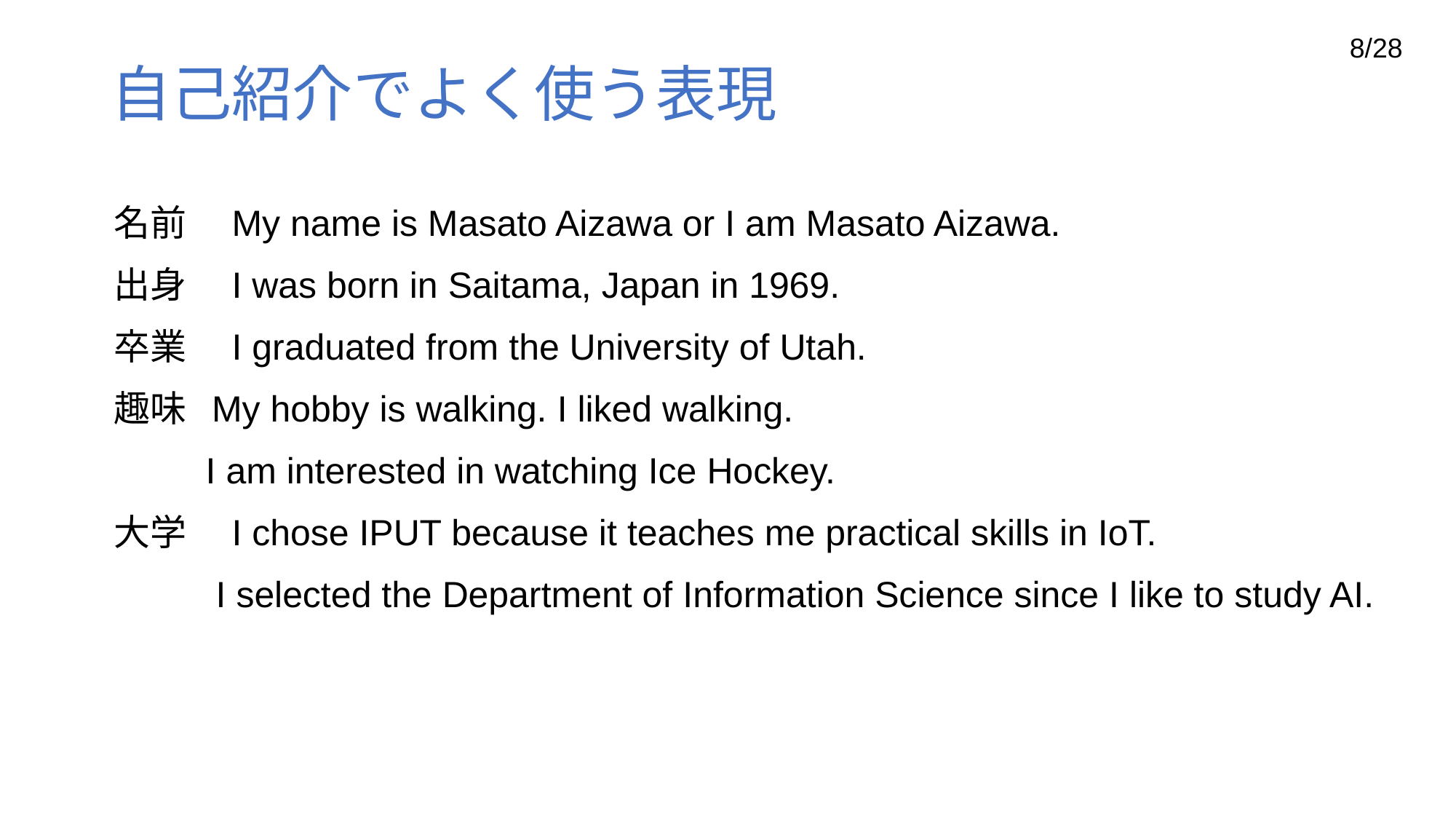

8/28
# 自己紹介でよく使う表現
名前　My name is Masato Aizawa or I am Masato Aizawa.
出身　I was born in Saitama, Japan in 1969.
卒業　I graduated from the University of Utah.
趣味  My hobby is walking. I liked walking.
         I am interested in watching Ice Hockey.
大学　I chose IPUT because it teaches me practical skills in IoT.
          I selected the Department of Information Science since I like to study AI.